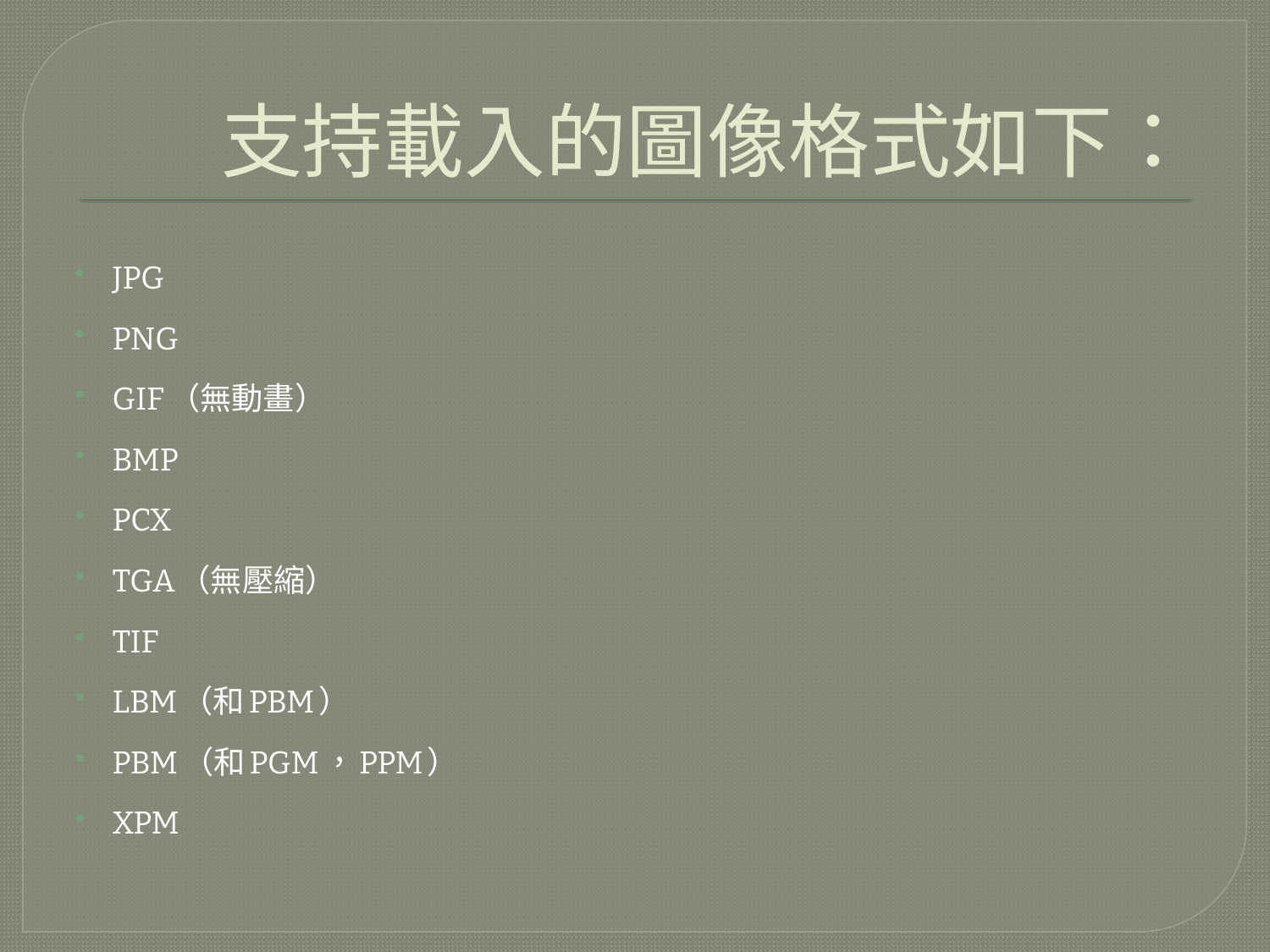

# 支持載入的圖像格式如下：
JPG
PNG
GIF（無動畫）
BMP
PCX
TGA（無壓縮）
TIF
LBM（和PBM）
PBM（和PGM，PPM）
XPM